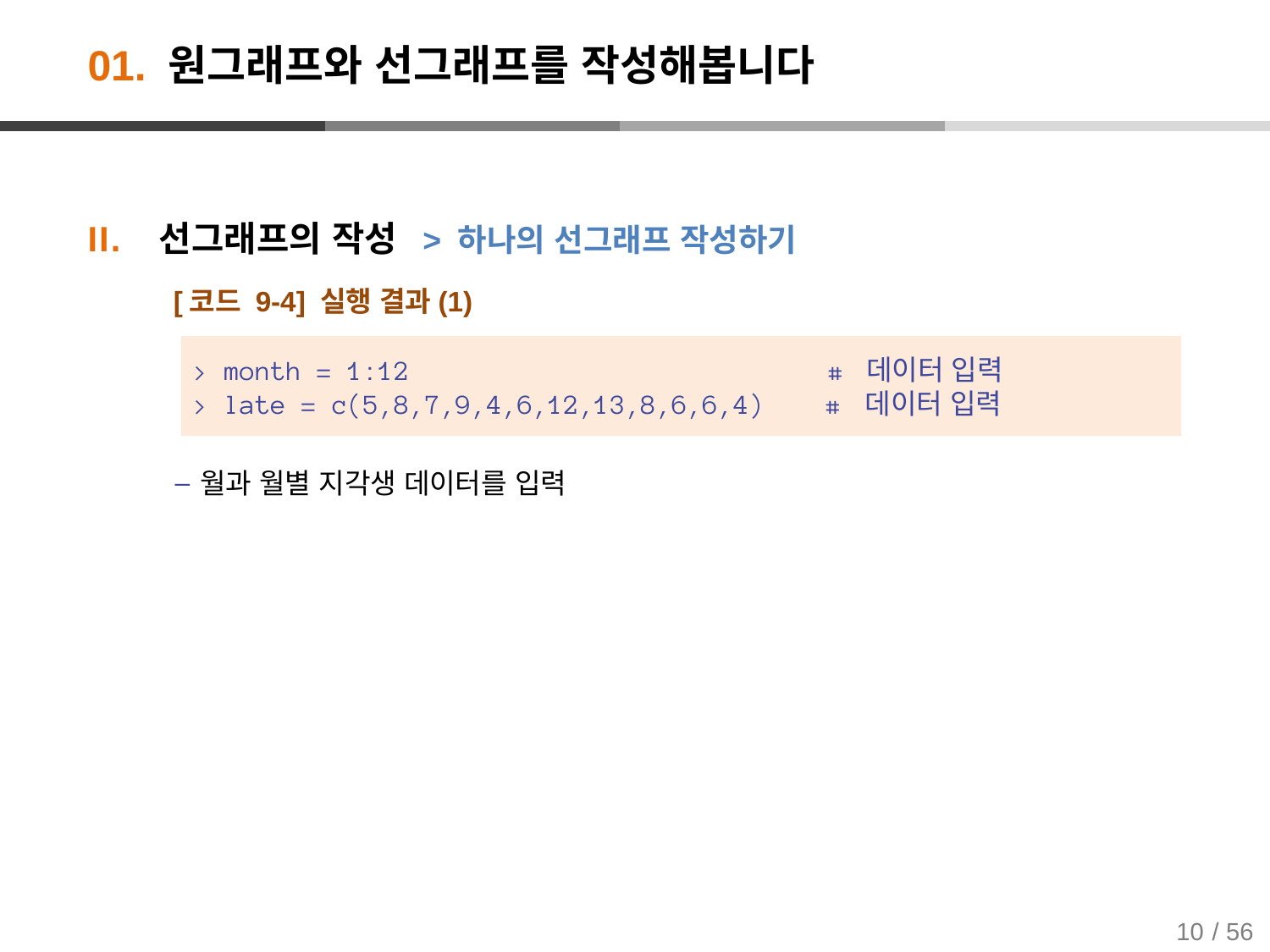

# 01. 원그래프와 선그래프를 작성해봅니다
선그래프의 작성 > 하나의 선그래프 작성하기
   [코드 9-4] 실행 결과(1)

월과 월별 지각생 데이터를 입력
> month = 1:12 			    	# 데이터 입력
> late = c(5,8,7,9,4,6,12,13,8,6,6,4)    # 데이터 입력